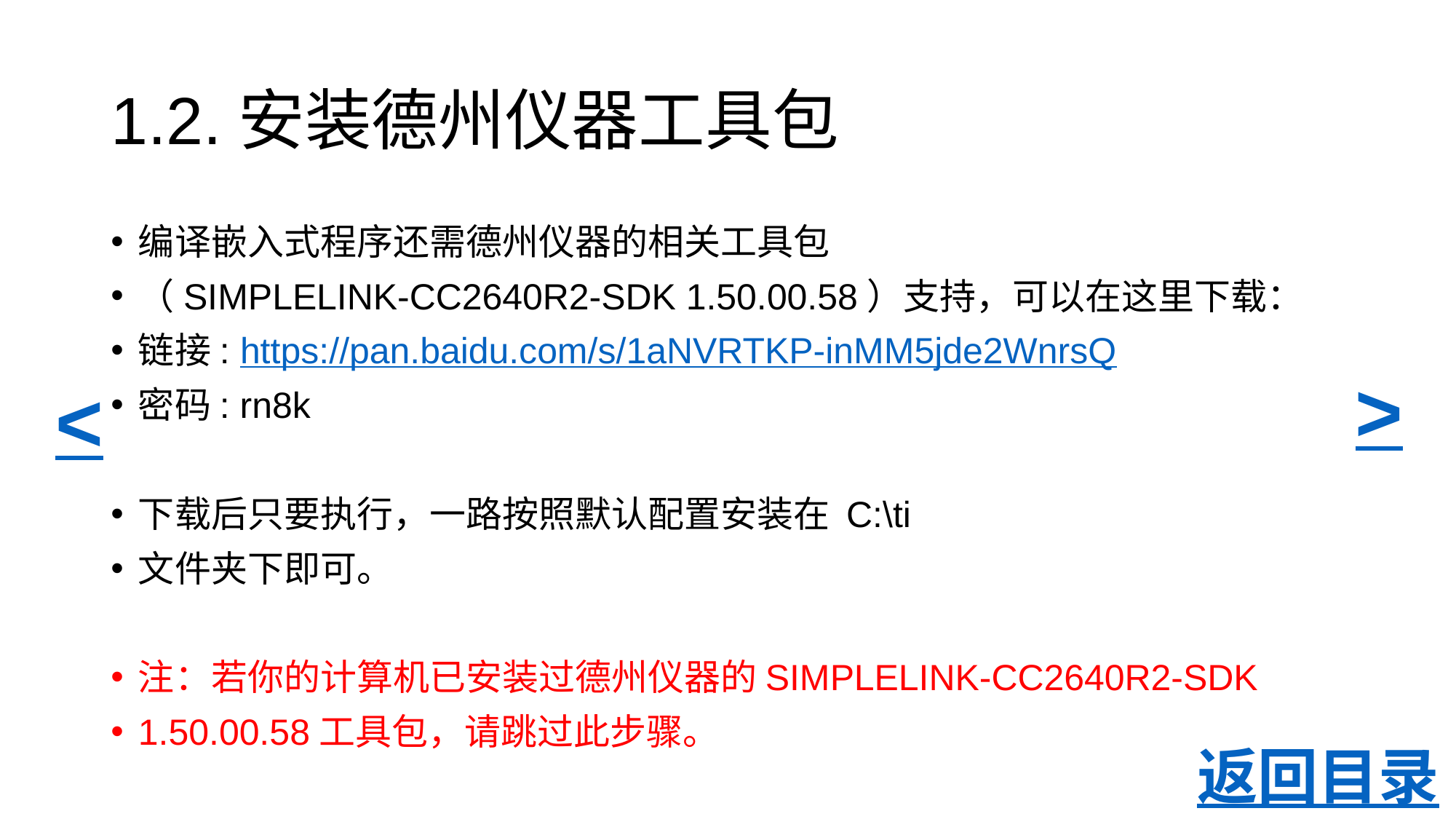

# 1.2.安装德州仪器工具包
编译嵌入式程序还需德州仪器的相关工具包
（SIMPLELINK-CC2640R2-SDK 1.50.00.58）支持，可以在这里下载：
链接: https://pan.baidu.com/s/1aNVRTKP-inMM5jde2WnrsQ
密码: rn8k

下载后只要执行，一路按照默认配置安装在 C:\ti
文件夹下即可。

注：若你的计算机已安装过德州仪器的SIMPLELINK-CC2640R2-SDK
1.50.00.58工具包，请跳过此步骤。
>
<
返回目录